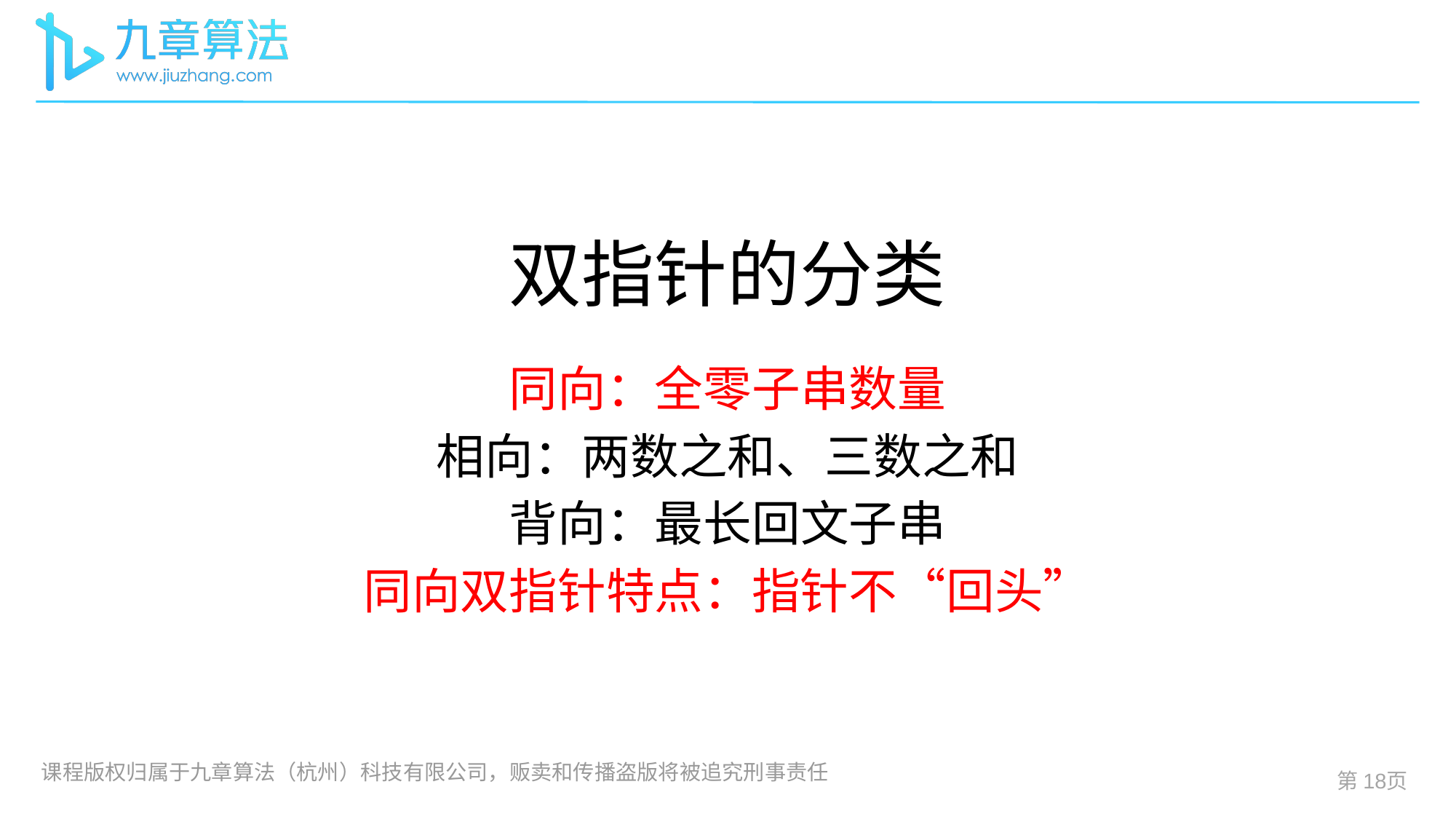

# 双指针的分类
同向：全零子串数量
相向：两数之和、三数之和
背向：最长回文子串
同向双指针特点：指针不“回头”
第18页